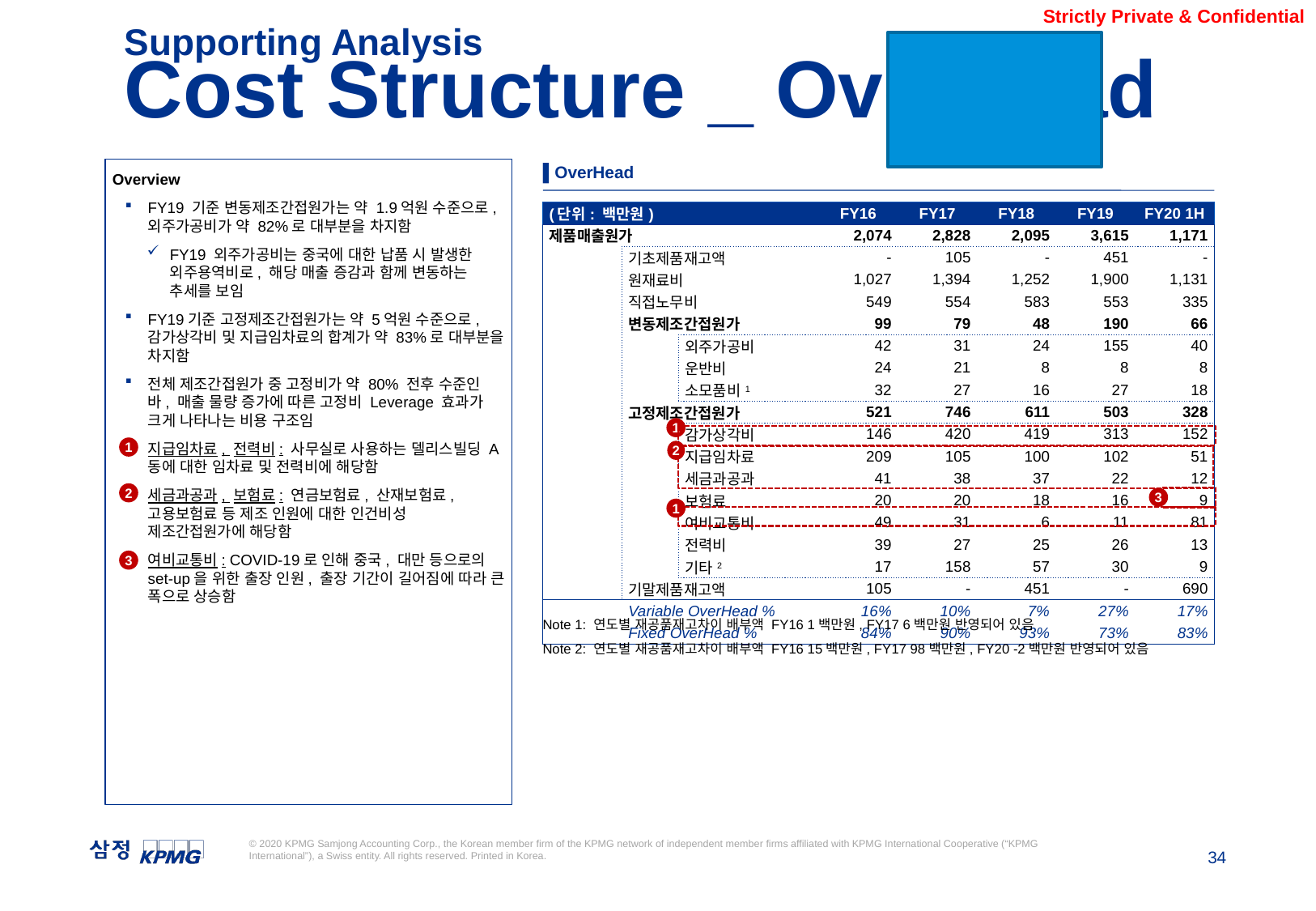

Supporting Analysis

Cost Structure _ OverHead
▌OverHead

Overview
FY19 기준 변동제조간접원가는 약 1.9억원 수준으로, 외주가공비가 약 82%로 대부분을 차지함
FY19 외주가공비는 중국에 대한 납품 시 발생한 외주용역비로, 해당 매출 증감과 함께 변동하는 추세를 보임
FY19기준 고정제조간접원가는 약 5억원 수준으로, 감가상각비 및 지급임차료의 합계가 약 83%로 대부분을 차지함
전체 제조간접원가 중 고정비가 약 80% 전후 수준인 바, 매출 물량 증가에 따른 고정비 Leverage 효과가 크게 나타나는 비용 구조임
지급임차료, 전력비: 사무실로 사용하는 델리스빌딩 A동에 대한 임차료 및 전력비에 해당함
세금과공과, 보험료: 연금보험료, 산재보험료, 고용보험료 등 제조 인원에 대한 인건비성 제조간접원가에 해당함
여비교통비: COVID-19로 인해 중국, 대만 등으로의 set-up을 위한 출장 인원, 출장 기간이 길어짐에 따라 큰 폭으로 상승함
| (단위: 백만원) |  |  | FY16 | FY17 | FY18 | FY19 | FY20 1H |
| --- | --- | --- | --- | --- | --- | --- | --- |
| 제품매출원가 |  |  | 2,074 | 2,828 | 2,095 | 3,615 | 1,171 |
|  | 기초제품재고액 |  | - | 105 | - | 451 | - |
|  | 원재료비 |  | 1,027 | 1,394 | 1,252 | 1,900 | 1,131 |
|  | 직접노무비 |  | 549 | 554 | 583 | 553 | 335 |
|  | 변동제조간접원가 |  | 99 | 79 | 48 | 190 | 66 |
|  |  | 외주가공비 | 42 | 31 | 24 | 155 | 40 |
|  |  | 운반비 | 24 | 21 | 8 | 8 | 8 |
|  |  | 소모품비1 | 32 | 27 | 16 | 27 | 18 |
|  | 고정제조간접원가 |  | 521 | 746 | 611 | 503 | 328 |
|  |  | 감가상각비 | 146 | 420 | 419 | 313 | 152 |
|  |  | 지급임차료 | 209 | 105 | 100 | 102 | 51 |
|  |  | 세금과공과 | 41 | 38 | 37 | 22 | 12 |
|  |  | 보험료 | 20 | 20 | 18 | 16 | 9 |
|  |  | 여비교통비 | 49 | 31 | 6 | 11 | 81 |
|  |  | 전력비 | 39 | 27 | 25 | 26 | 13 |
|  |  | 기타2 | 17 | 158 | 57 | 30 | 9 |
|  | 기말제품재고액 |  | 105 | - | 451 | - | 690 |
|  | Variable OverHead % |  | 16% | 10% | 7% | 27% | 17% |
|  | Fixed OverHead % |  | 84% | 90% | 93% | 73% | 83% |
1

1
2

2

3
1

3
Note 1: 연도별 재공품재고차이 배부액 FY16 1백만원, FY17 6백만원 반영되어 있음
Note 2: 연도별 재공품재고차이 배부액 FY16 15백만원, FY17 98백만원, FY20 -2백만원 반영되어 있음